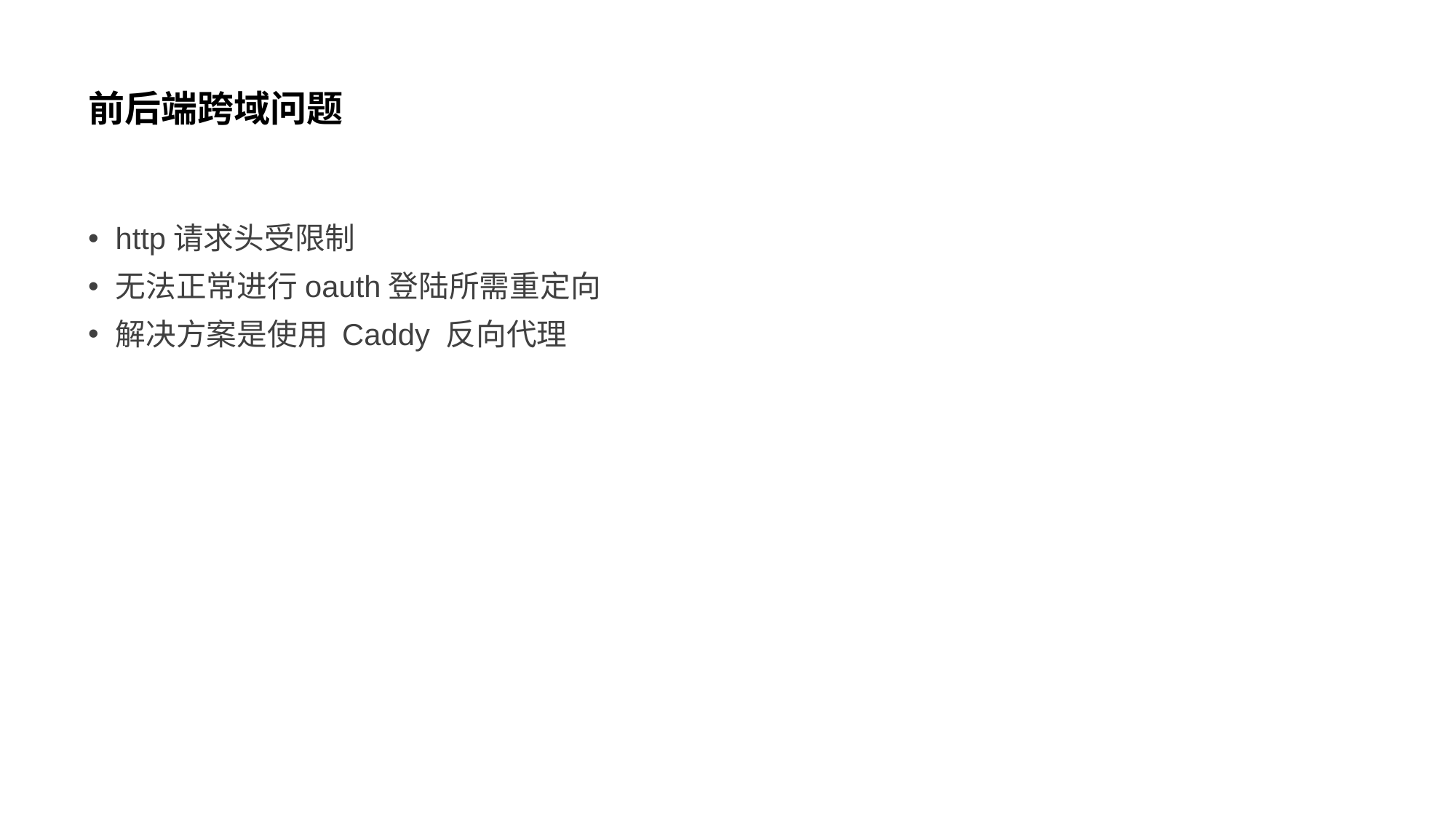

# 前后端跨域问题
http请求头受限制
无法正常进行oauth登陆所需重定向
解决方案是使用 Caddy 反向代理